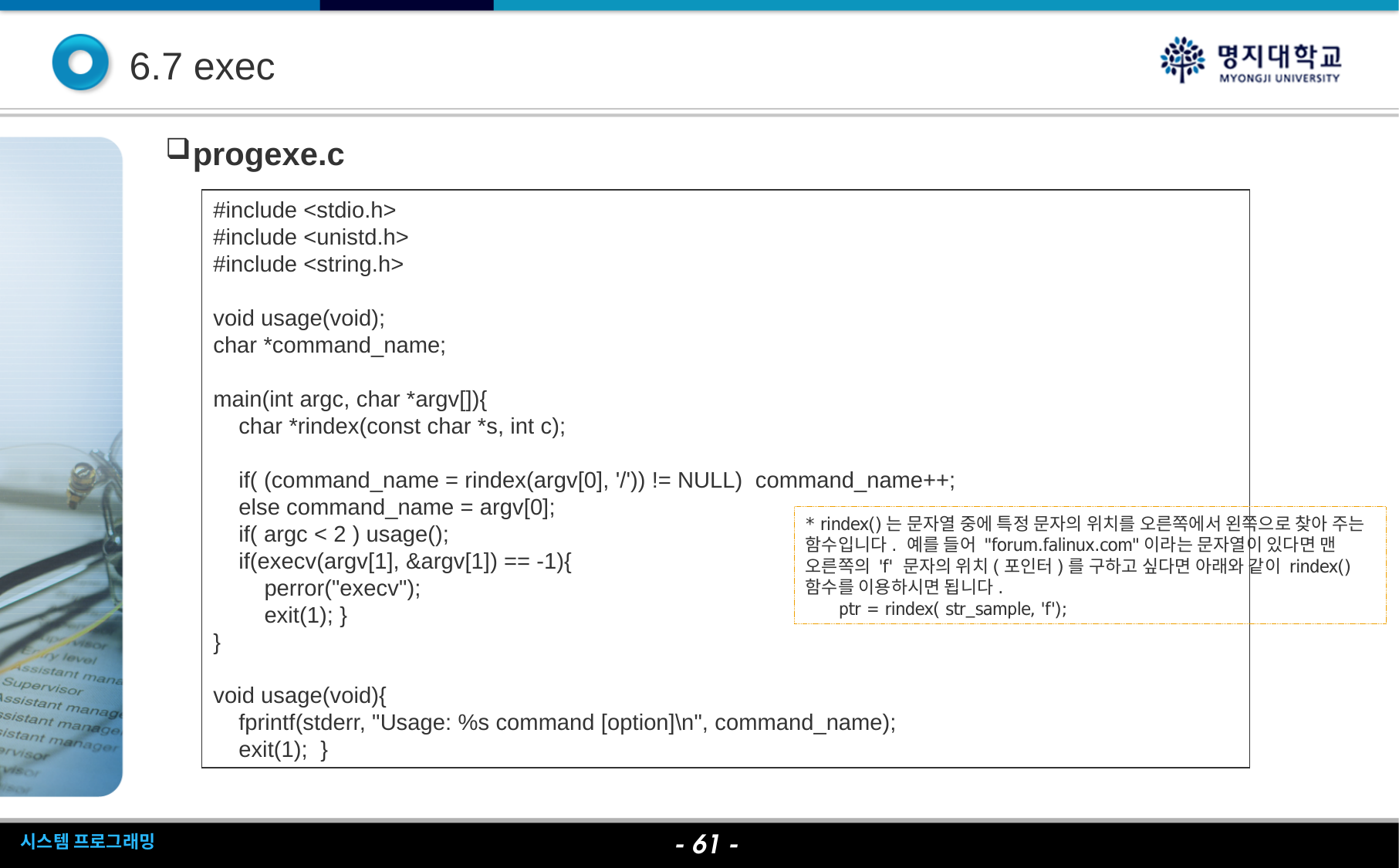

6.7 exec
progexe.c
#include <stdio.h>
#include <unistd.h>
#include <string.h>

void usage(void);
char *command_name;

main(int argc, char *argv[]){
    char *rindex(const char *s, int c);

    if( (command_name = rindex(argv[0], '/')) != NULL)  command_name++;
    else command_name = argv[0];
    if( argc < 2 ) usage();
    if(execv(argv[1], &argv[1]) == -1){
        perror("execv");
        exit(1); }
}

void usage(void){
    fprintf(stderr, "Usage: %s command [option]\n", command_name);
    exit(1);  }
* rindex()는 문자열 중에 특정 문자의 위치를 오른쪽에서 왼쪽으로 찾아 주는 함수입니다. 예를 들어 "forum.falinux.com"이라는 문자열이 있다면 맨 오른쪽의 'f' 문자의 위치(포인터)를 구하고 싶다면 아래와 같이 rindex()함수를 이용하시면 됩니다.
      ptr = rindex( str_sample, 'f');
- 61 -